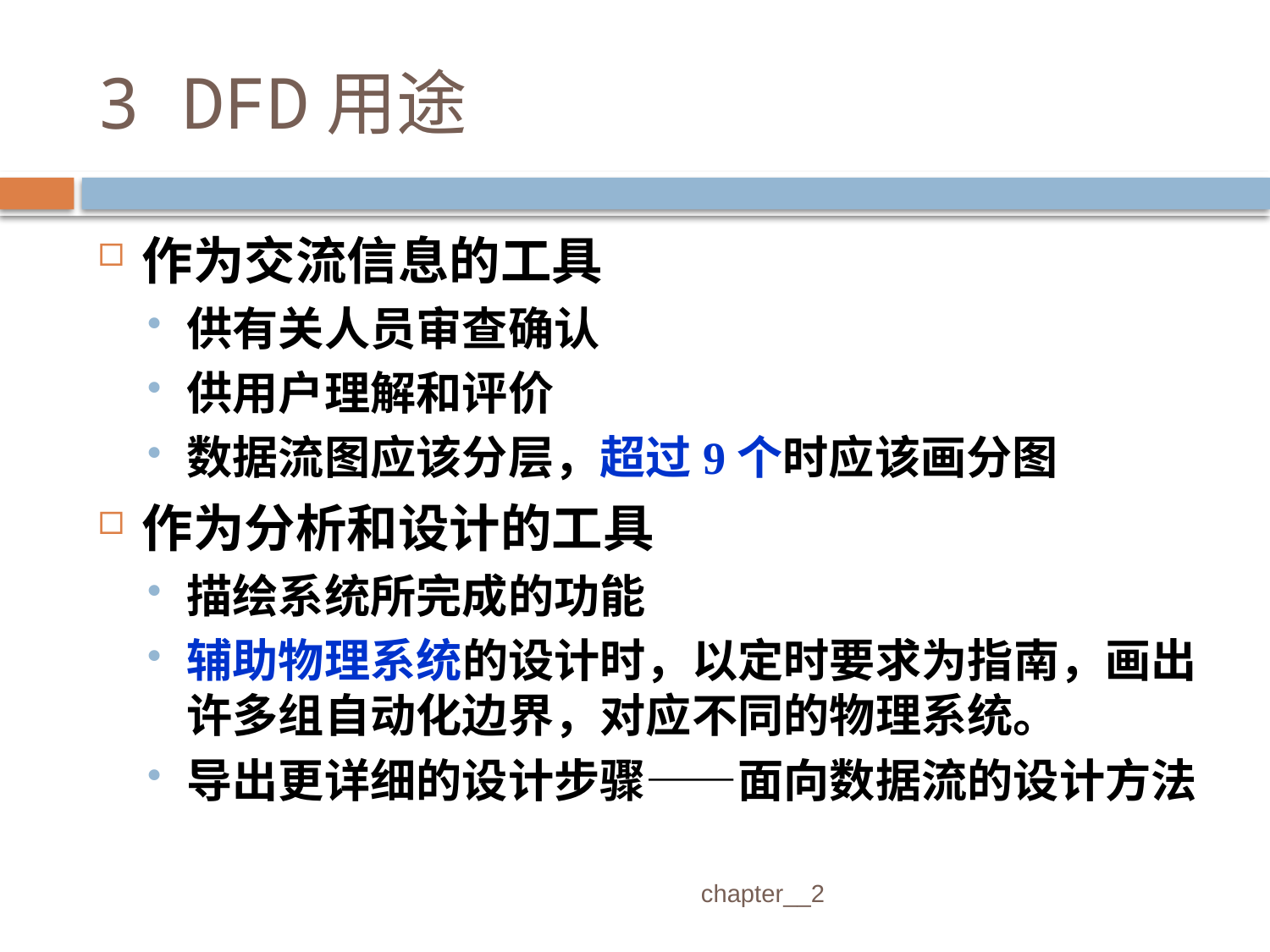

# 3 DFD用途
50
作为交流信息的工具
供有关人员审查确认
供用户理解和评价
数据流图应该分层，超过9个时应该画分图
作为分析和设计的工具
描绘系统所完成的功能
辅助物理系统的设计时，以定时要求为指南，画出许多组自动化边界，对应不同的物理系统。
导出更详细的设计步骤——面向数据流的设计方法

 chapter__2